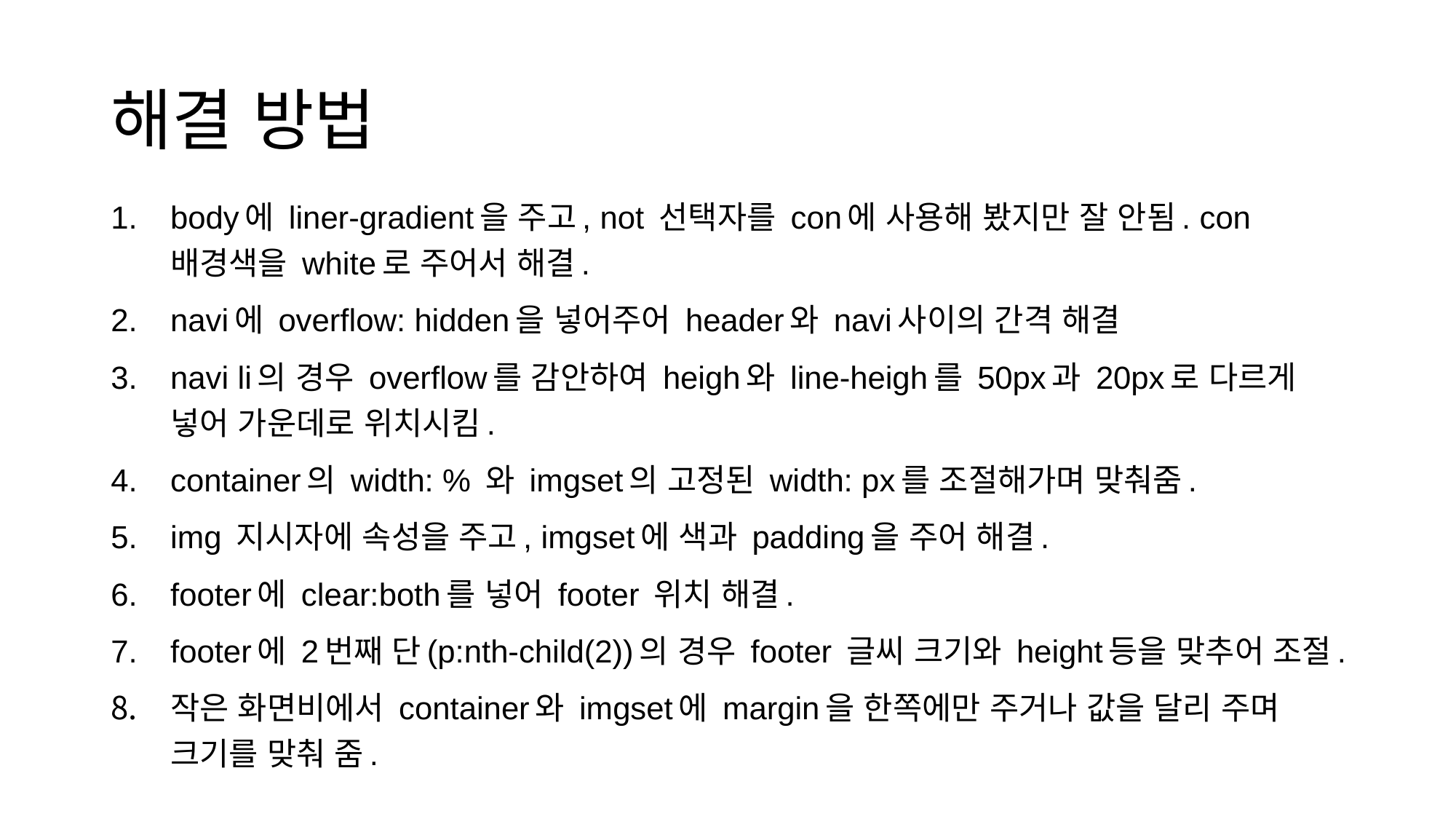

# 해결 방법
body에 liner-gradient을 주고, not 선택자를 con에 사용해 봤지만 잘 안됨. con 배경색을 white로 주어서 해결.
navi에 overflow: hidden을 넣어주어 header와 navi사이의 간격 해결
navi li의 경우 overflow를 감안하여 heigh와 line-heigh를 50px과 20px로 다르게 넣어 가운데로 위치시킴.
container의 width: % 와 imgset의 고정된 width: px를 조절해가며 맞춰줌.
img 지시자에 속성을 주고, imgset에 색과 padding을 주어 해결.
footer에 clear:both를 넣어 footer 위치 해결.
footer에 2번째 단(p:nth-child(2))의 경우 footer 글씨 크기와 height등을 맞추어 조절.
작은 화면비에서 container와 imgset에 margin을 한쪽에만 주거나 값을 달리 주며 크기를 맞춰 줌.